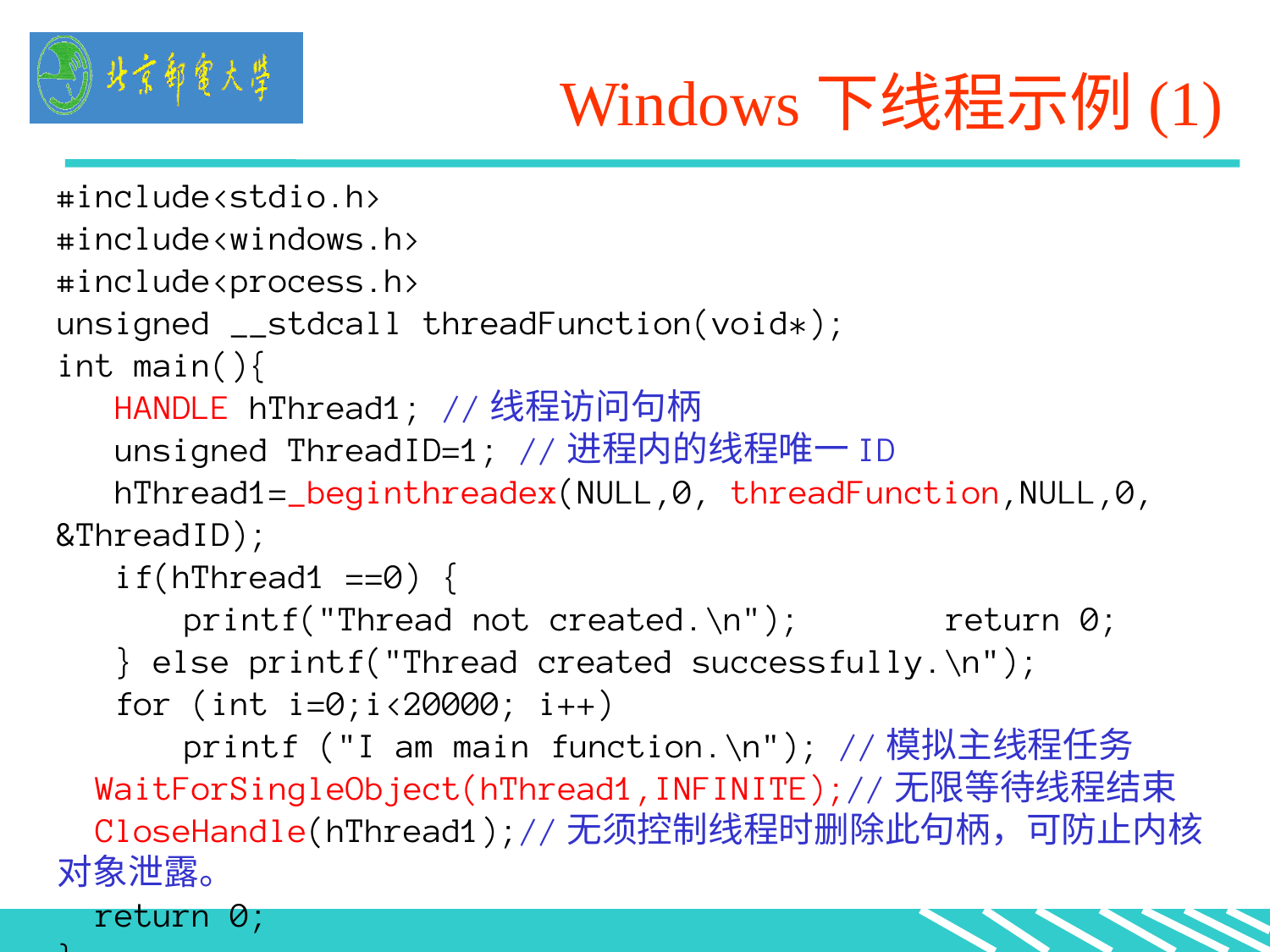

Windows下线程示例(1)
#include<stdio.h>
#include<windows.h>
#include<process.h>
unsigned __stdcall threadFunction(void*);
int main(){
   HANDLE hThread1; //线程访问句柄
   unsigned ThreadID=1; //进程内的线程唯一ID
   hThread1=_beginthreadex(NULL,0, threadFunction,NULL,0, &ThreadID);
   if(hThread1 ==0) {
	printf("Thread not created.\n"); 	return 0;
   } else printf("Thread created successfully.\n");
   for (int i=0;i<20000; i++)
	printf ("I am main function.\n"); //模拟主线程任务
  WaitForSingleObject(hThread1,INFINITE);//无限等待线程结束
  CloseHandle(hThread1);//无须控制线程时删除此句柄，可防止内核对象泄露。
  return 0;
}